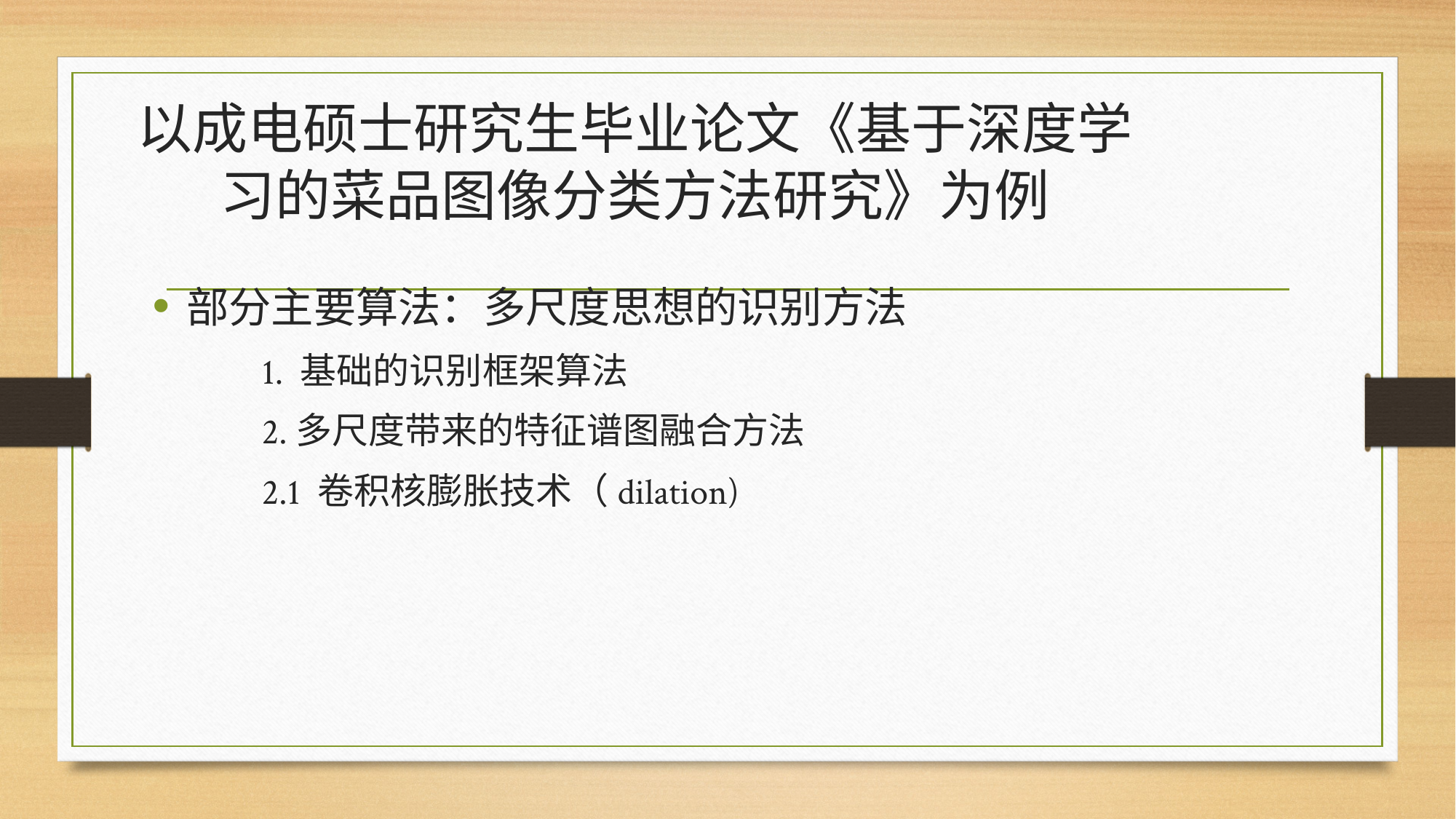

# 以成电硕士研究生毕业论文《基于深度学习的菜品图像分类方法研究》为例
部分主要算法：多尺度思想的识别方法
	1. 基础的识别框架算法
	2.多尺度带来的特征谱图融合方法
	2.1 卷积核膨胀技术（dilation)